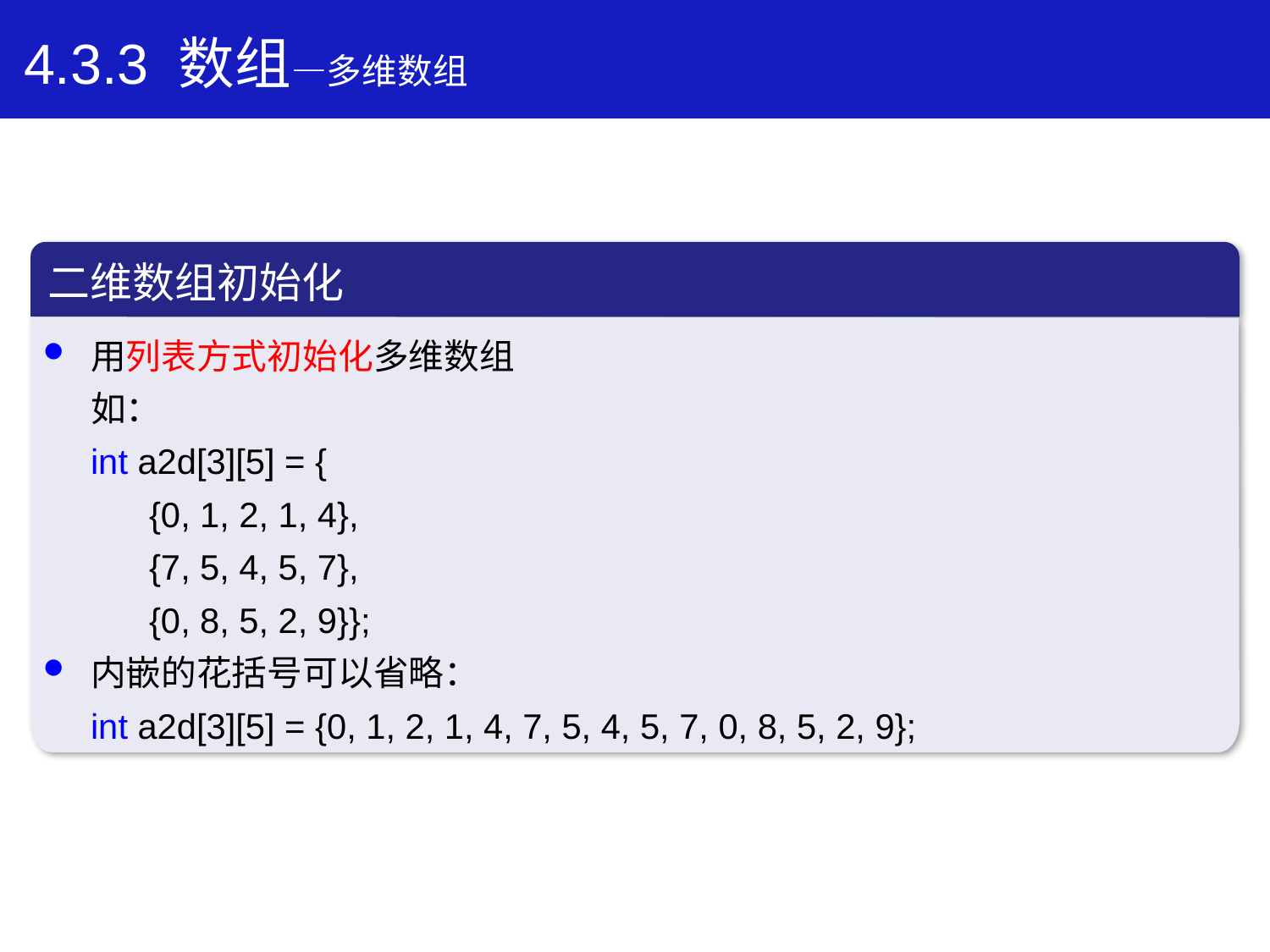

4.3.3 数组—多维数组
二维数组初始化
用列表方式初始化多维数组
如：
int a2d[3][5] = {
      {0, 1, 2, 1, 4},
      {7, 5, 4, 5, 7},
      {0, 8, 5, 2, 9}};
内嵌的花括号可以省略：
int a2d[3][5] = {0, 1, 2, 1, 4, 7, 5, 4, 5, 7, 0, 8, 5, 2, 9};
58